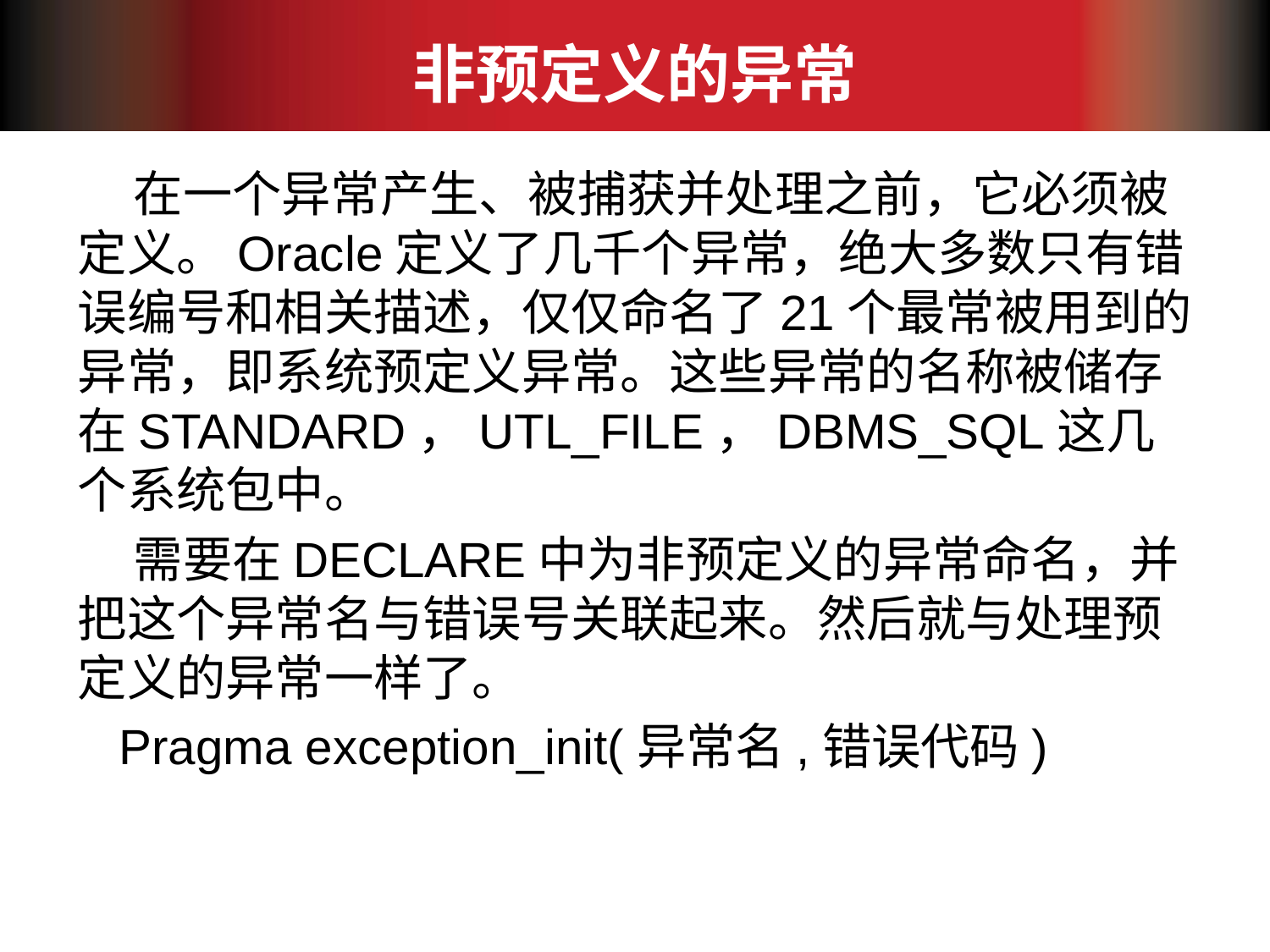

# 非预定义的异常
    在一个异常产生、被捕获并处理之前，它必须被定义。Oracle定义了几千个异常，绝大多数只有错误编号和相关描述，仅仅命名了21个最常被用到的异常，即系统预定义异常。这些异常的名称被储存在STANDARD，UTL_FILE，DBMS_SQL这几个系统包中。
    需要在DECLARE中为非预定义的异常命名，并把这个异常名与错误号关联起来。然后就与处理预定义的异常一样了。
   Pragma exception_init(异常名,错误代码)